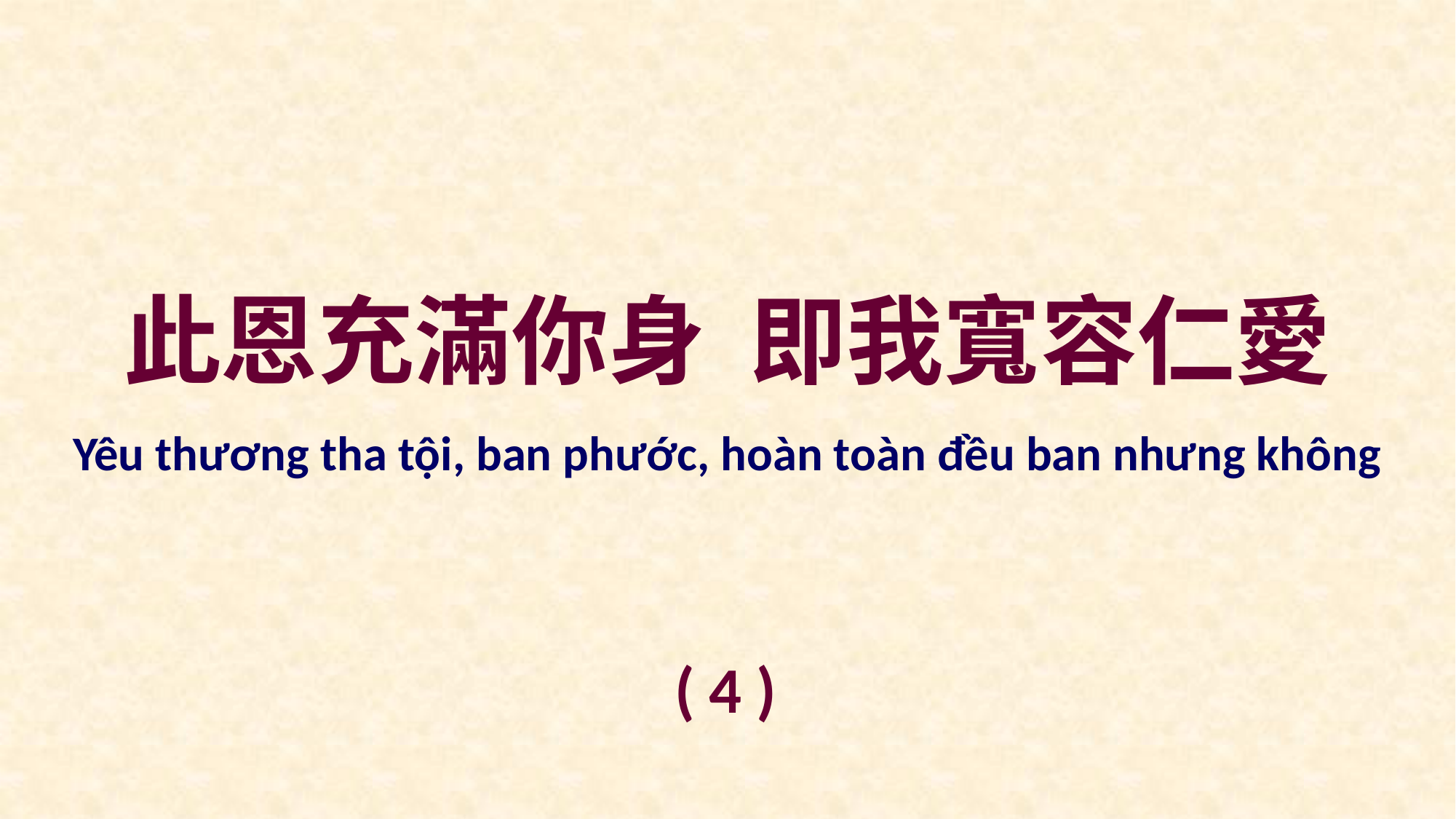

此恩充滿你身  即我寬容仁愛
Yêu thương tha tội, ban phước, hoàn toàn đều ban nhưng không
( 4 )